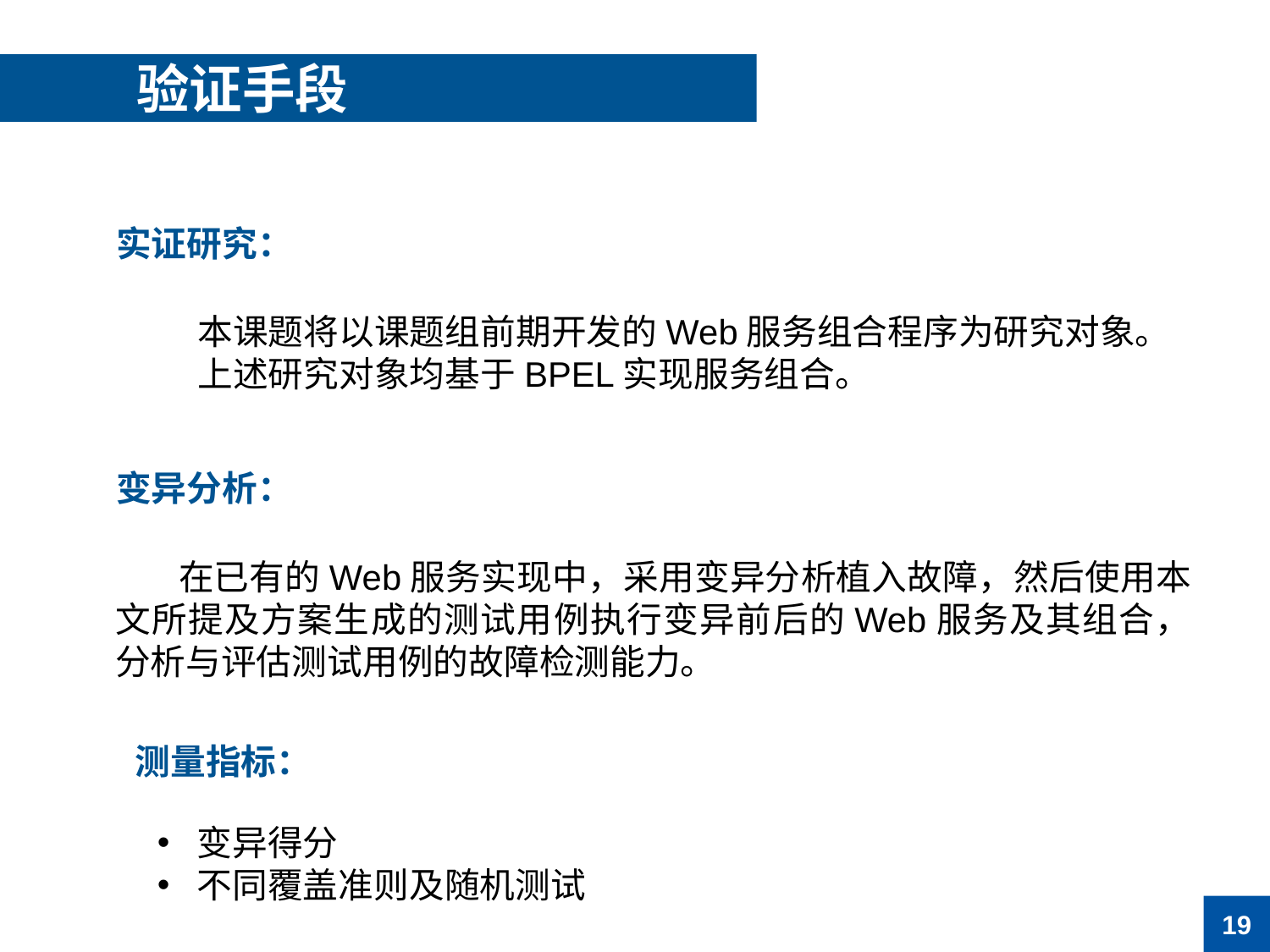

验证手段
实证研究：
本课题将以课题组前期开发的Web服务组合程序为研究对象。
上述研究对象均基于BPEL实现服务组合。
变异分析：
在已有的Web服务实现中，采用变异分析植入故障，然后使用本文所提及方案生成的测试用例执行变异前后的Web服务及其组合，分析与评估测试用例的故障检测能力。
测量指标：
变异得分
不同覆盖准则及随机测试
19